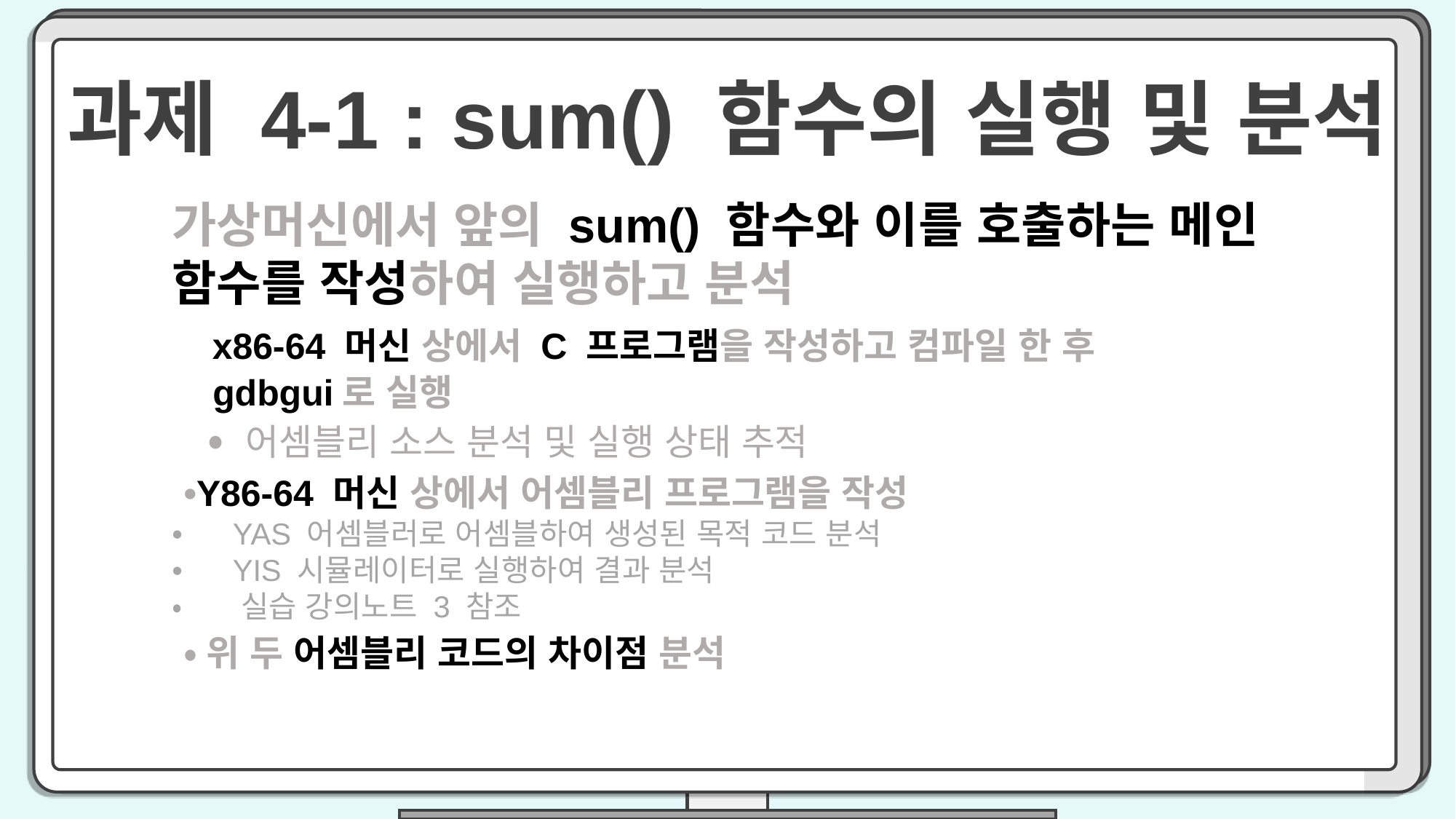

과제 4-1 : sum() 함수의 실행 및 분석
가상머신에서 앞의 sum() 함수와 이를 호출하는 메인 함수를 작성하여 실행하고 분석
   x86-64 머신 상에서 C 프로그램을 작성하고 컴파일 한 후
    gdbgui로 실행
   • 어셈블리 소스 분석 및 실행 상태 추적
 •Y86-64 머신 상에서 어셈블리 프로그램을 작성
•      YAS 어셈블러로 어셈블하여 생성된 목적 코드 분석
•      YIS 시뮬레이터로 실행하여 결과 분석
•      실습 강의노트 3 참조
 •위 두 어셈블리 코드의 차이점 분석